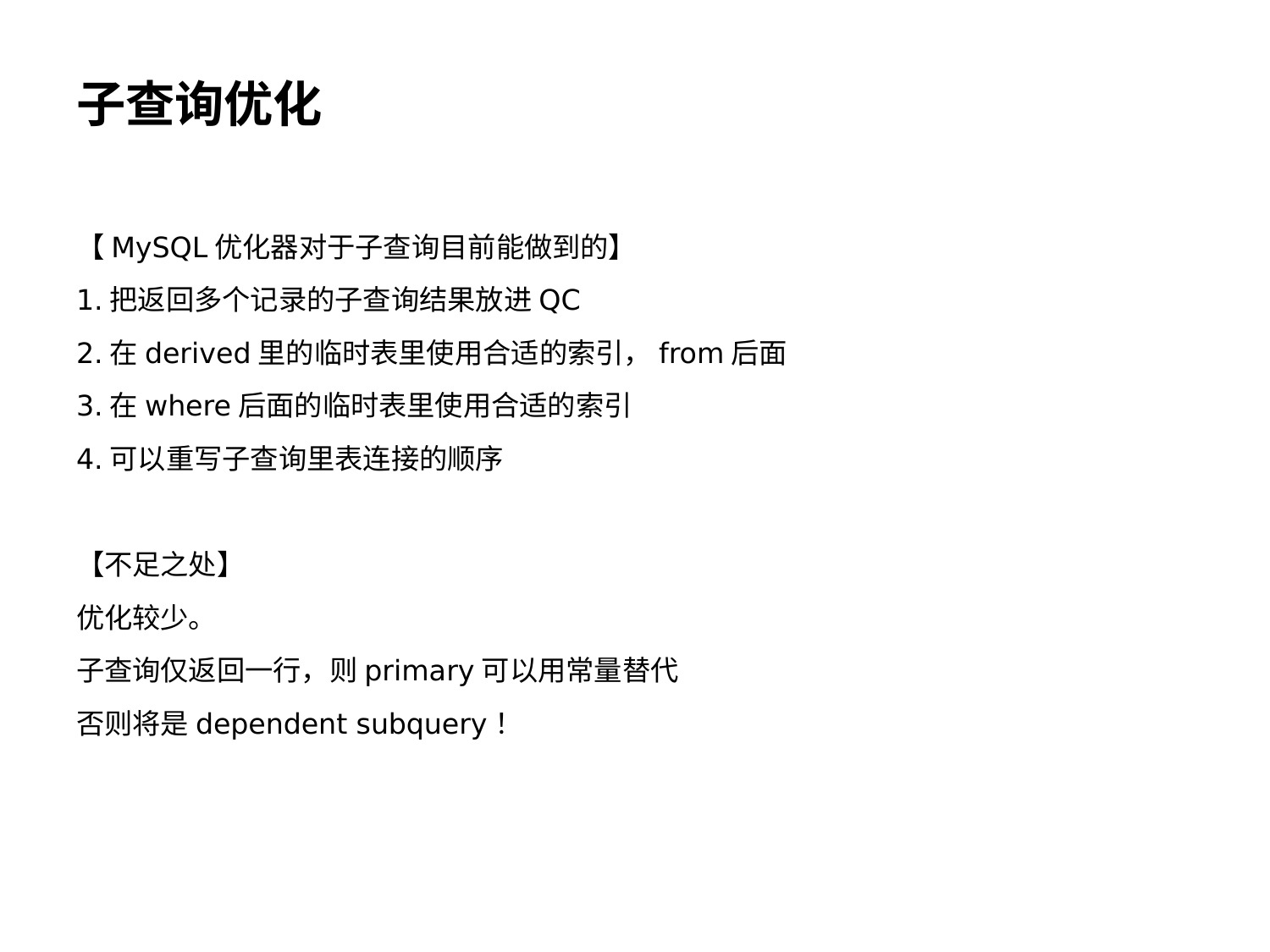

# 子查询优化
【MySQL优化器对于子查询目前能做到的】
1.把返回多个记录的子查询结果放进QC
2.在derived里的临时表里使用合适的索引，from后面
3.在where后面的临时表里使用合适的索引
4.可以重写子查询里表连接的顺序

【不足之处】
优化较少。
子查询仅返回一行，则primary可以用常量替代
否则将是dependent subquery！